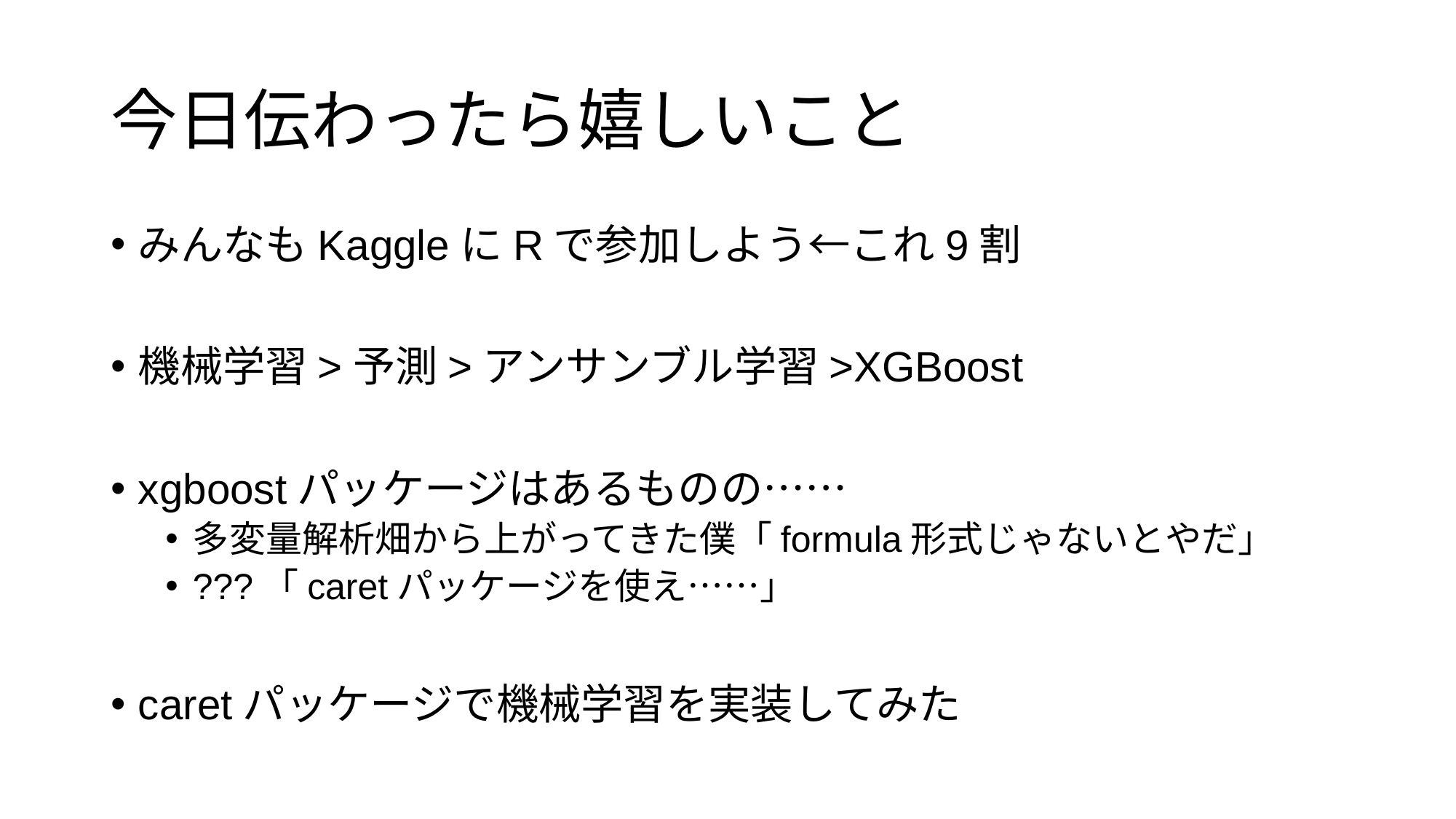

# 今日伝わったら嬉しいこと
みんなもKaggleにRで参加しよう←これ9割

機械学習>予測>アンサンブル学習>XGBoost

xgboostパッケージはあるものの……
多変量解析畑から上がってきた僕「formula形式じゃないとやだ」
???「caretパッケージを使え……」

caretパッケージで機械学習を実装してみた